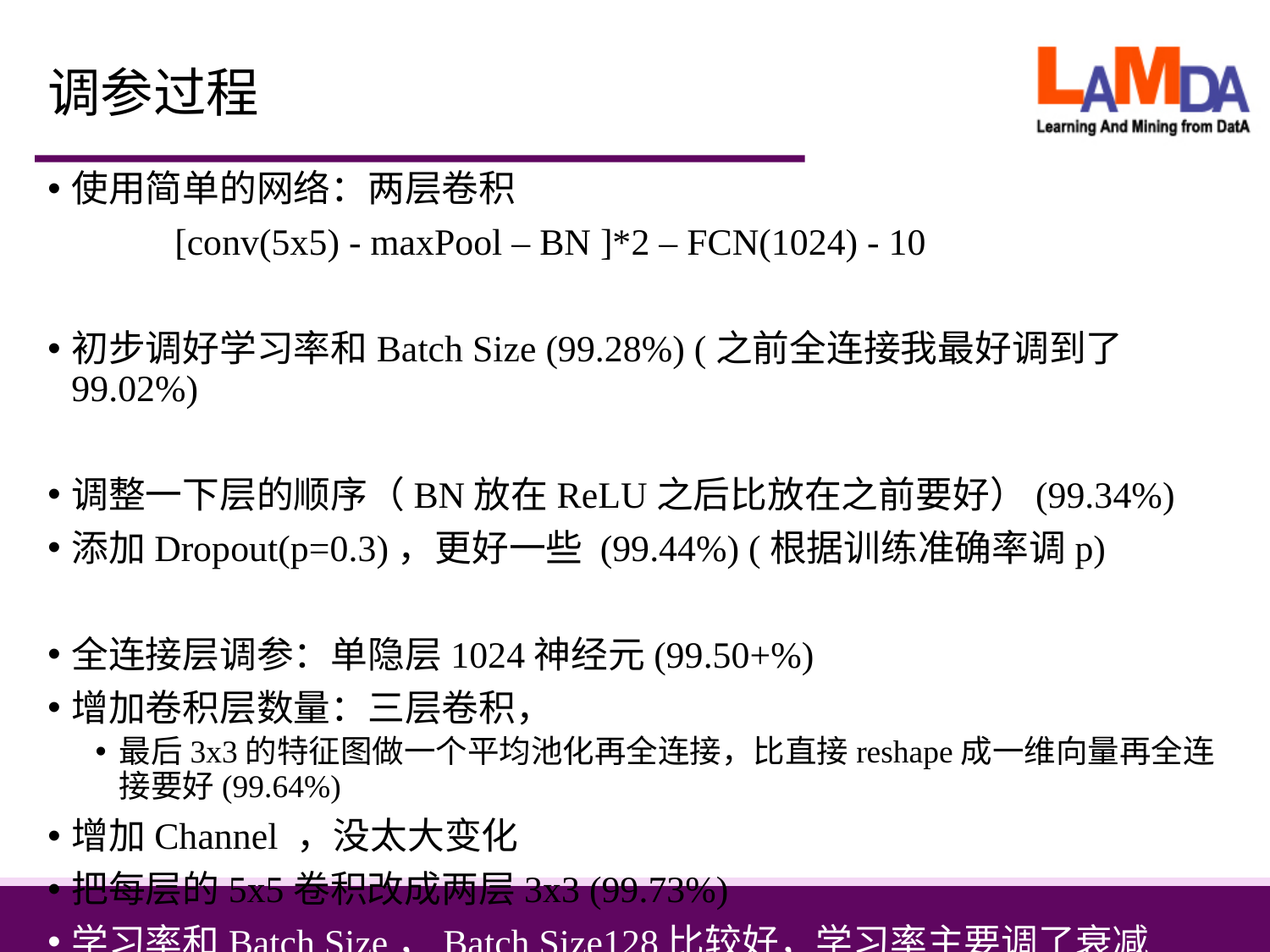

# 调参过程
使用简单的网络：两层卷积
	[conv(5x5) - maxPool – BN ]*2 – FCN(1024) - 10

初步调好学习率和Batch Size (99.28%) (之前全连接我最好调到了99.02%)

调整一下层的顺序（BN放在ReLU之后比放在之前要好）(99.34%)
添加Dropout(p=0.3)，更好一些 (99.44%) (根据训练准确率调p)

全连接层调参：单隐层1024神经元(99.50+%)
增加卷积层数量：三层卷积，
最后3x3的特征图做一个平均池化再全连接，比直接reshape成一维向量再全连接要好(99.64%)
增加Channel ，没太大变化
把每层的5x5卷积改成两层3x3 (99.73%)
学习率和Batch Size，Batch Size128比较好，学习率主要调了衰减